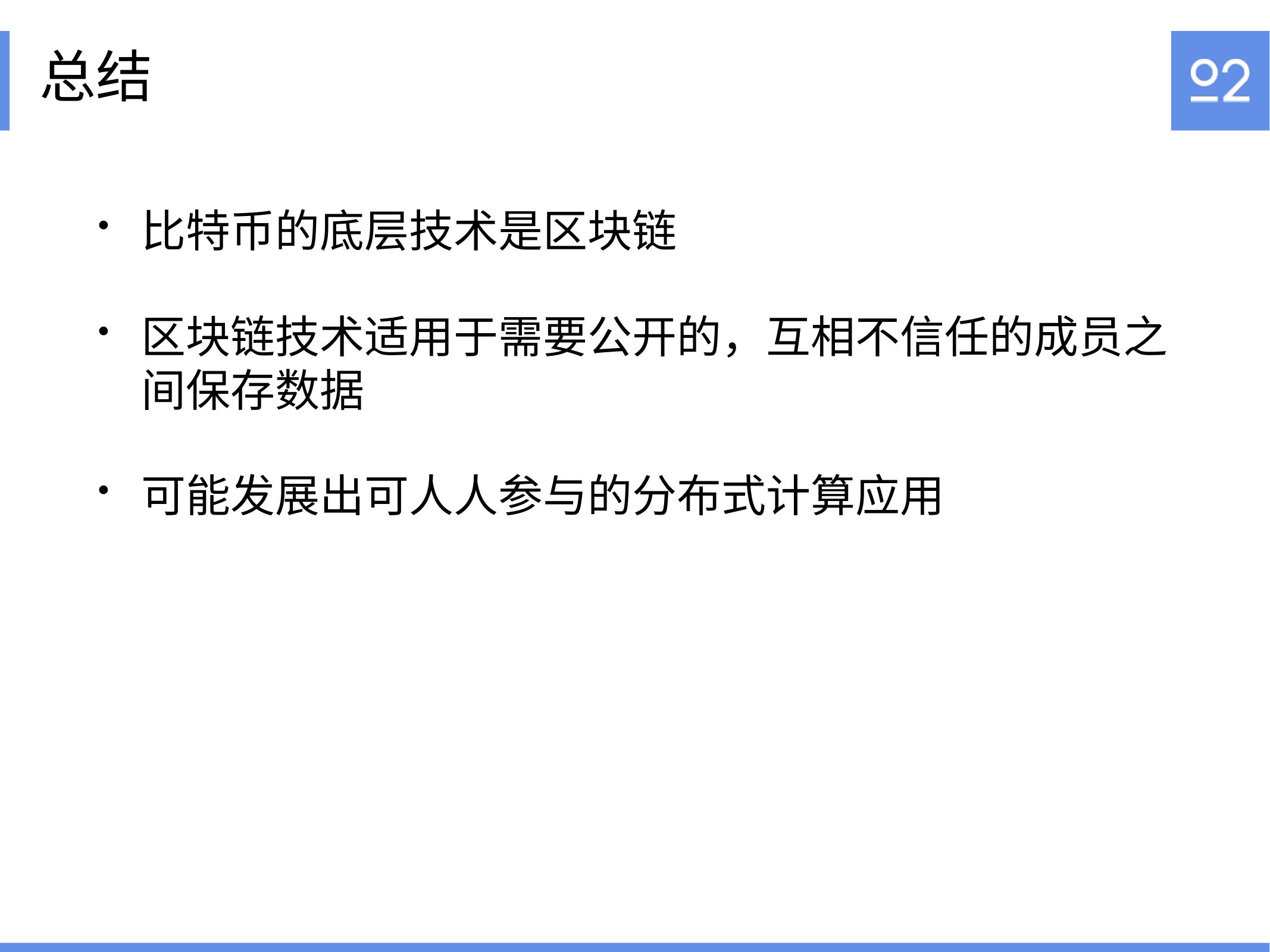

# 总结
比特币的底层技术是区块链
区块链技术适用于需要公开的，互相不信任的成员之间保存数据
可能发展出可人人参与的分布式计算应用